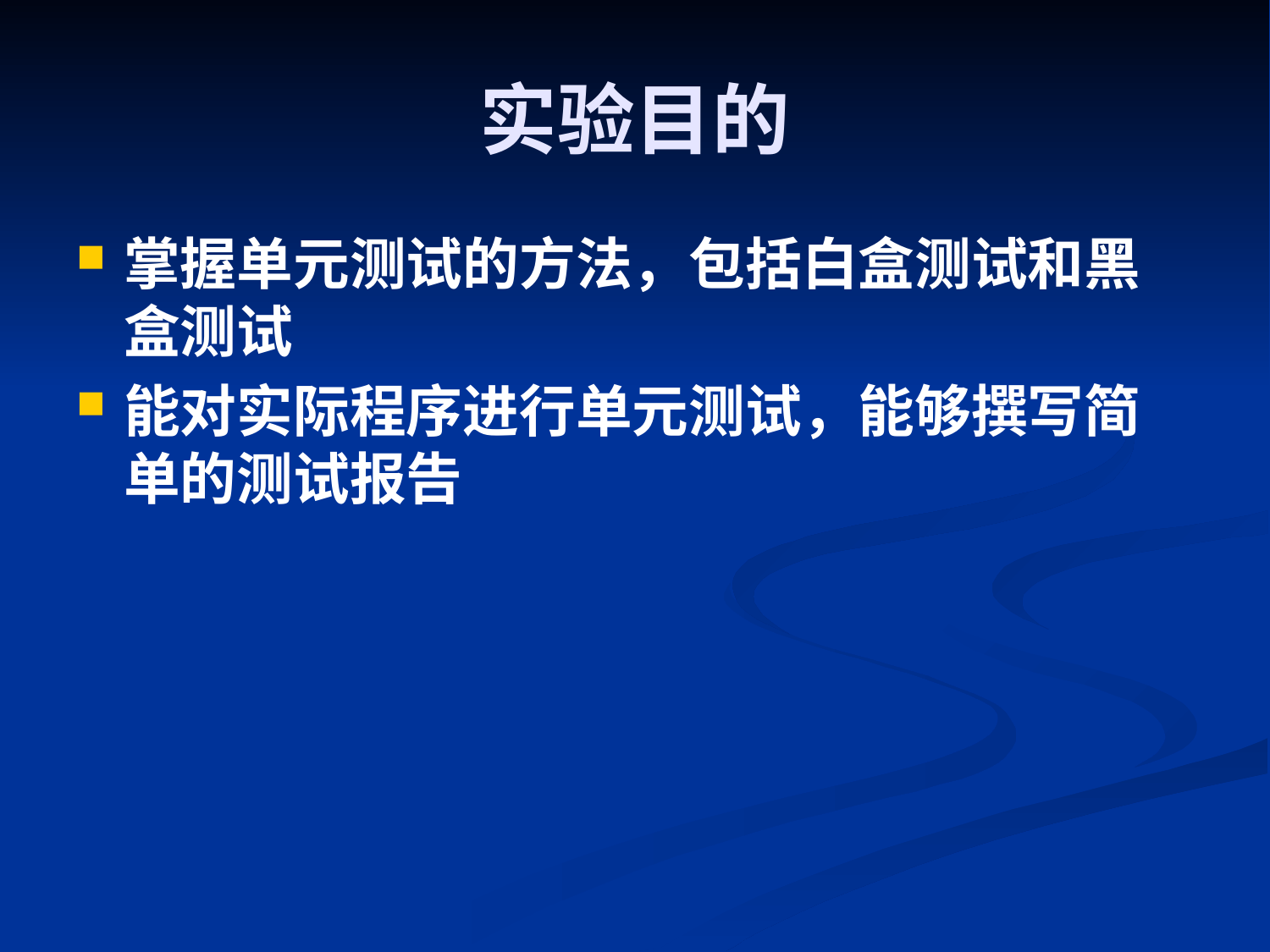

# 实验目的
掌握单元测试的方法，包括白盒测试和黑盒测试
能对实际程序进行单元测试，能够撰写简单的测试报告